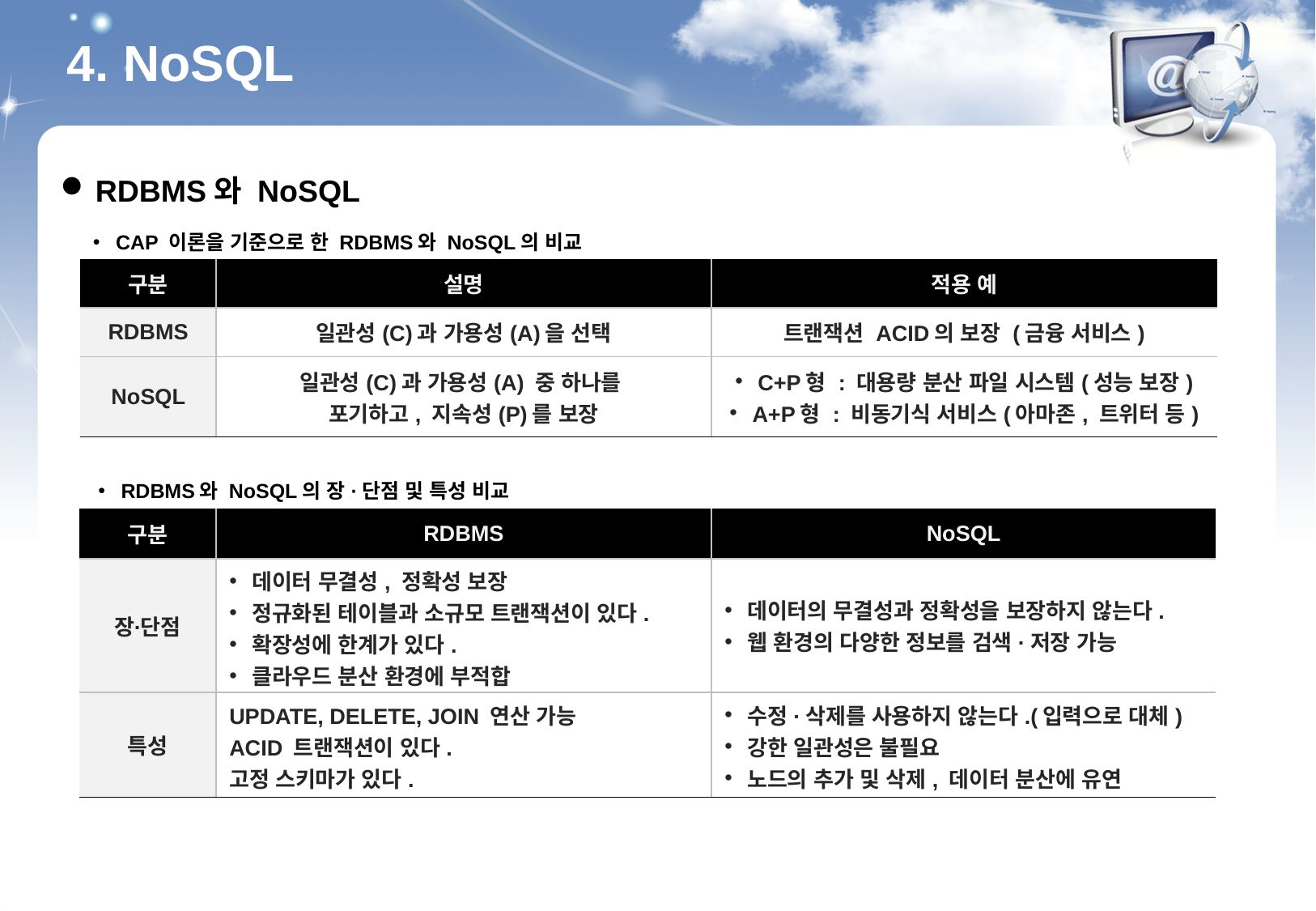

4. NoSQL
RDBMS와 NoSQL
CAP 이론을 기준으로 한 RDBMS와 NoSQL의 비교
| 구분 | 설명 | 적용 예 |
| --- | --- | --- |
| RDBMS | 일관성(C)과 가용성(A)을 선택 | 트랜잭션 ACID의 보장 (금융 서비스) |
| NoSQL | 일관성(C)과 가용성(A) 중 하나를 포기하고, 지속성(P)를 보장 | C+P형 : 대용량 분산 파일 시스템(성능 보장) A+P형 : 비동기식 서비스(아마존, 트위터 등) |
RDBMS와 NoSQL의 장 ∙ 단점 및 특성 비교
| 구분 | RDBMS | NoSQL |
| --- | --- | --- |
| 장∙단점 | 데이터 무결성, 정확성 보장 정규화된 테이블과 소규모 트랜잭션이 있다. 확장성에 한계가 있다. 클라우드 분산 환경에 부적합 | 데이터의 무결성과 정확성을 보장하지 않는다. 웹 환경의 다양한 정보를 검색 ∙ 저장 가능 |
| 특성 | UPDATE, DELETE, JOIN 연산 가능 ACID 트랜잭션이 있다. 고정 스키마가 있다. | 수정 ∙ 삭제를 사용하지 않는다.(입력으로 대체) 강한 일관성은 불필요 노드의 추가 및 삭제, 데이터 분산에 유연 |